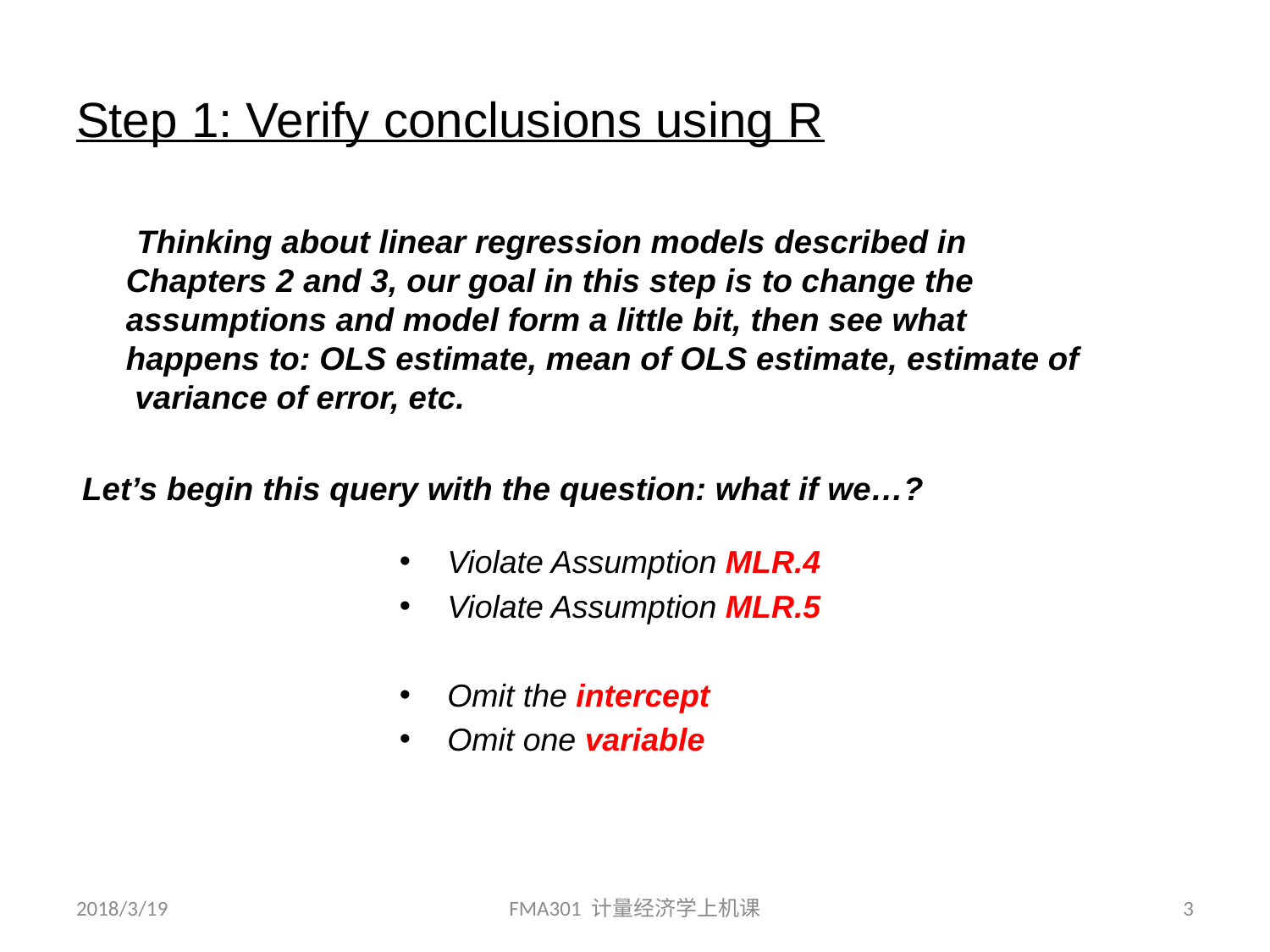

# Step 1: Verify conclusions using R
      Thinking about linear regression models described in Chapters 2 and 3, our goal in this step is to change the assumptions and model form a little bit, then see what happens to: OLS estimate, mean of OLS estimate, estimate of  variance of error, etc.

Let’s begin this query with the question: what if we…?

Violate Assumption MLR.4
Violate Assumption MLR.5

Omit the intercept
Omit one variable
2018/3/19
FMA301 计量经济学上机课
3